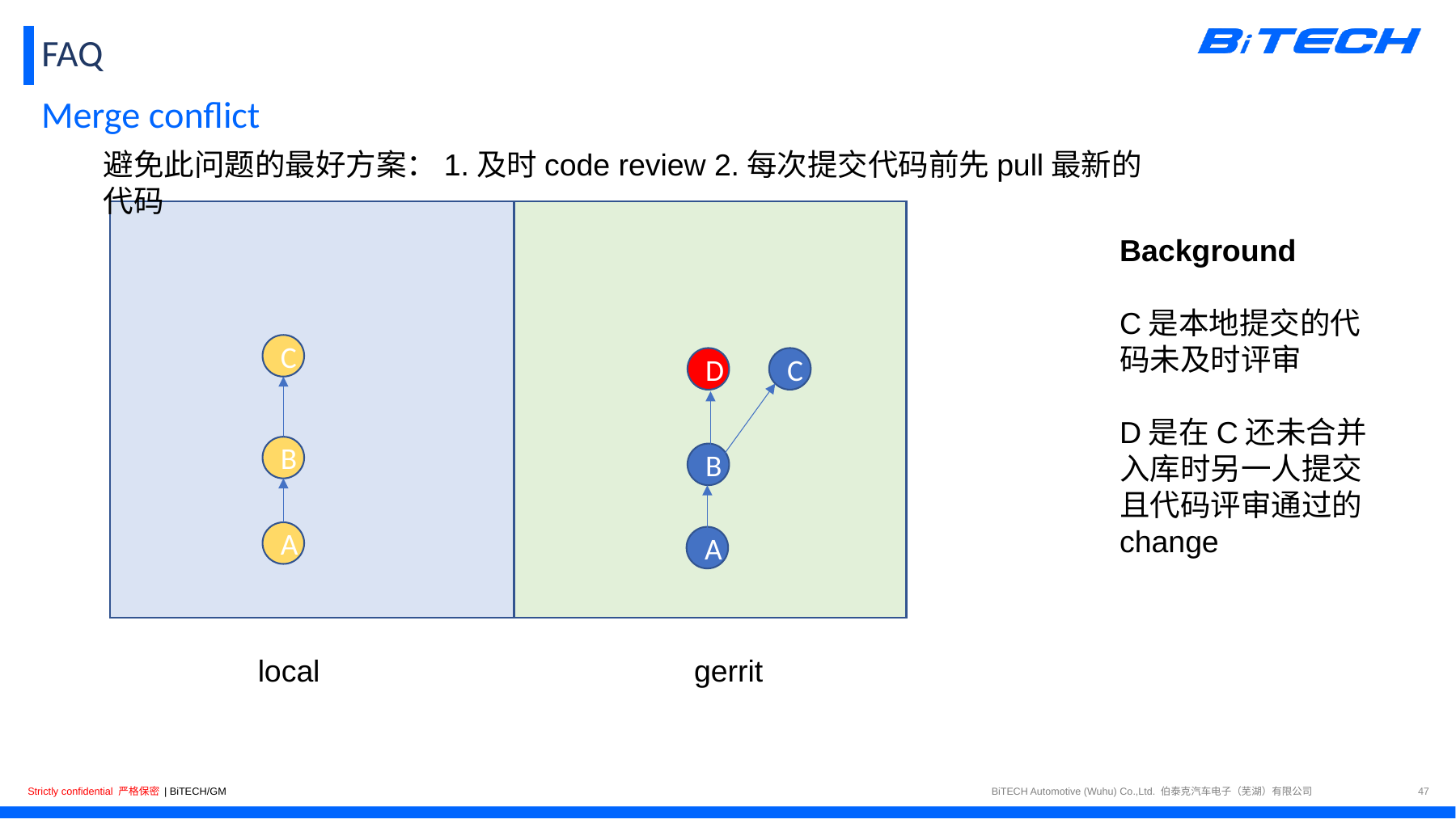

# FAQ
Merge conflict
避免此问题的最好方案：1.及时code review 2.每次提交代码前先pull最新的代码

Background

C是本地提交的代码未及时评审

D是在C还未合并入库时另一人提交且代码评审通过的change

C
D
C
B
B
A
A
gerrit
local
47